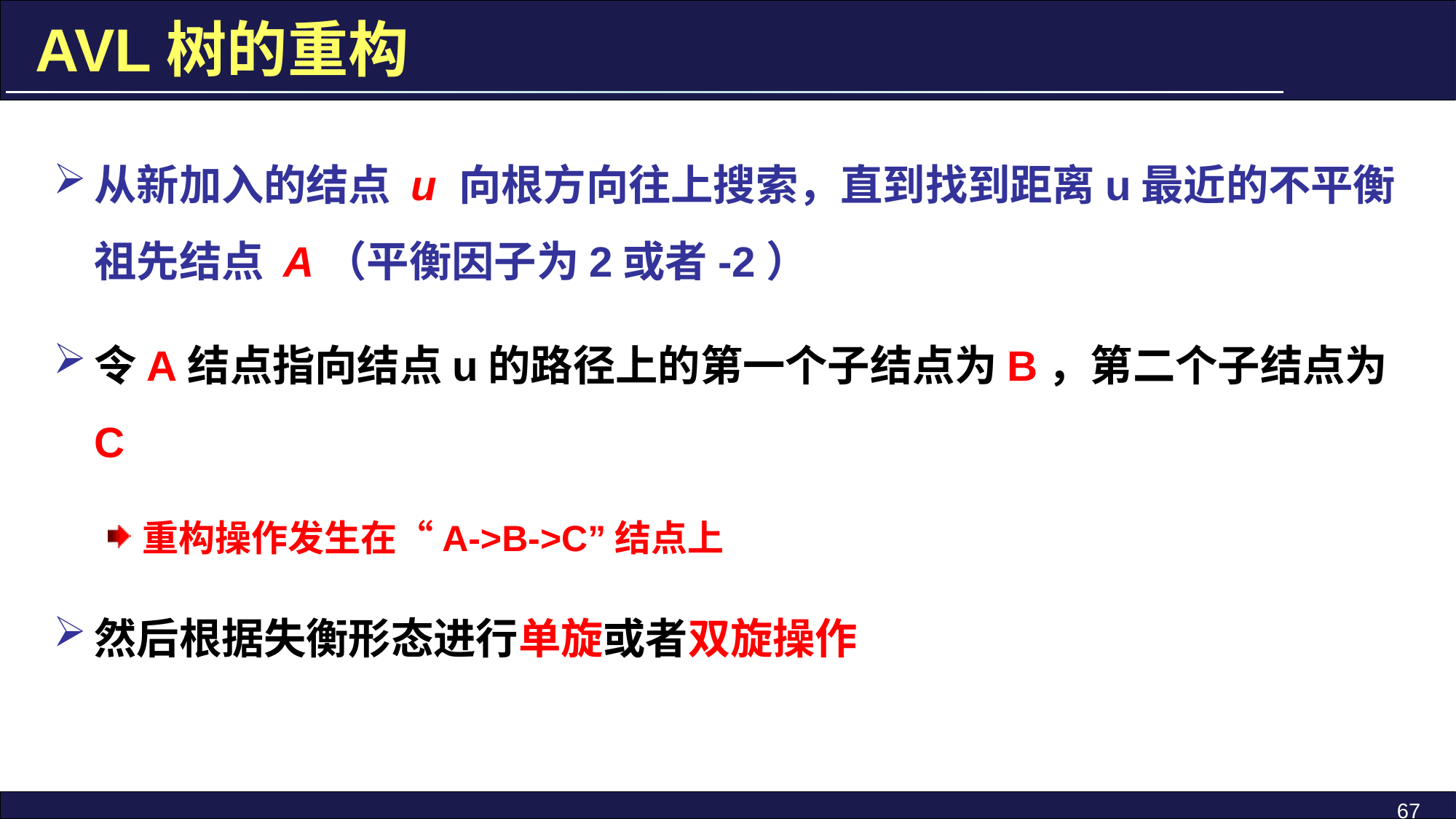

# AVL树的重构
从新加入的结点 u 向根方向往上搜索，直到找到距离u最近的不平衡祖先结点 A（平衡因子为2或者-2）
令A结点指向结点u的路径上的第一个子结点为B，第二个子结点为C
重构操作发生在“A->B->C”结点上
然后根据失衡形态进行单旋或者双旋操作

67